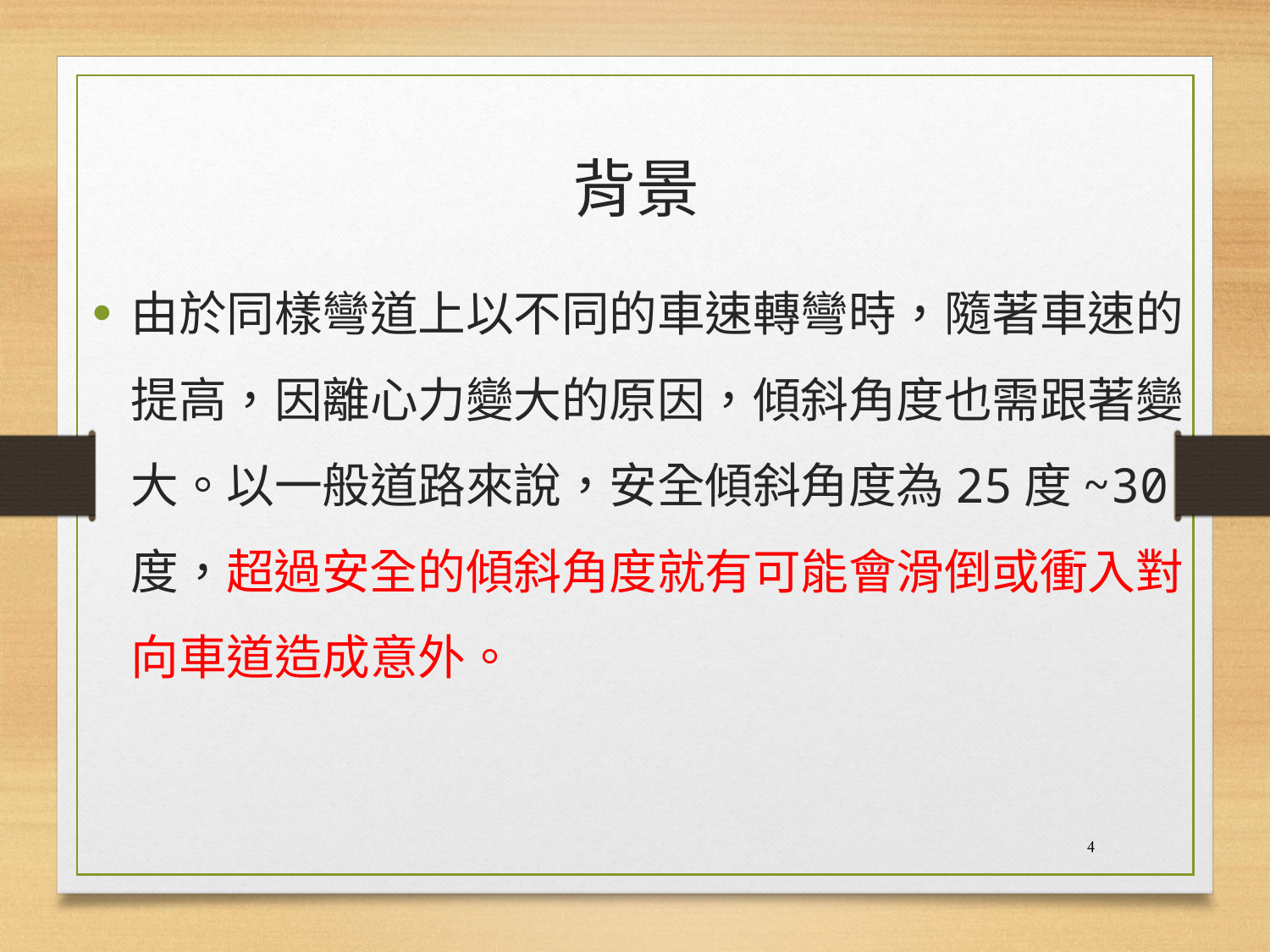

背景
由於同樣彎道上以不同的車速轉彎時，隨著車速的提高，因離心力變大的原因，傾斜角度也需跟著變大。以一般道路來說，安全傾斜角度為25度~30度，超過安全的傾斜角度就有可能會滑倒或衝入對向車道造成意外。

4